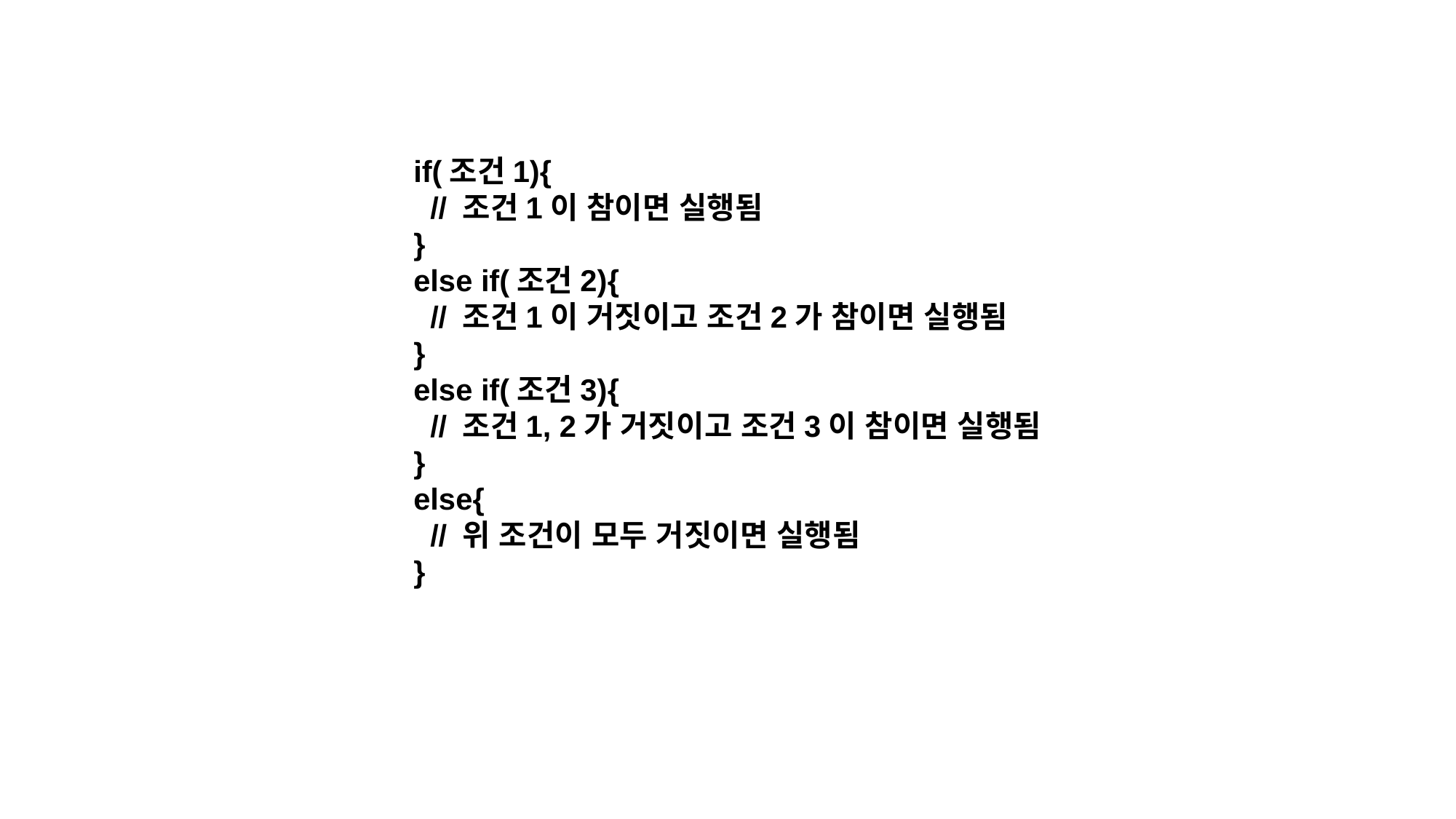

if(조건1){
  // 조건1이 참이면 실행됨
}
else if(조건2){
  // 조건1이 거짓이고 조건2가 참이면 실행됨
}
else if(조건3){
  // 조건1, 2가 거짓이고 조건3이 참이면 실행됨
}
else{
  // 위 조건이 모두 거짓이면 실행됨
}